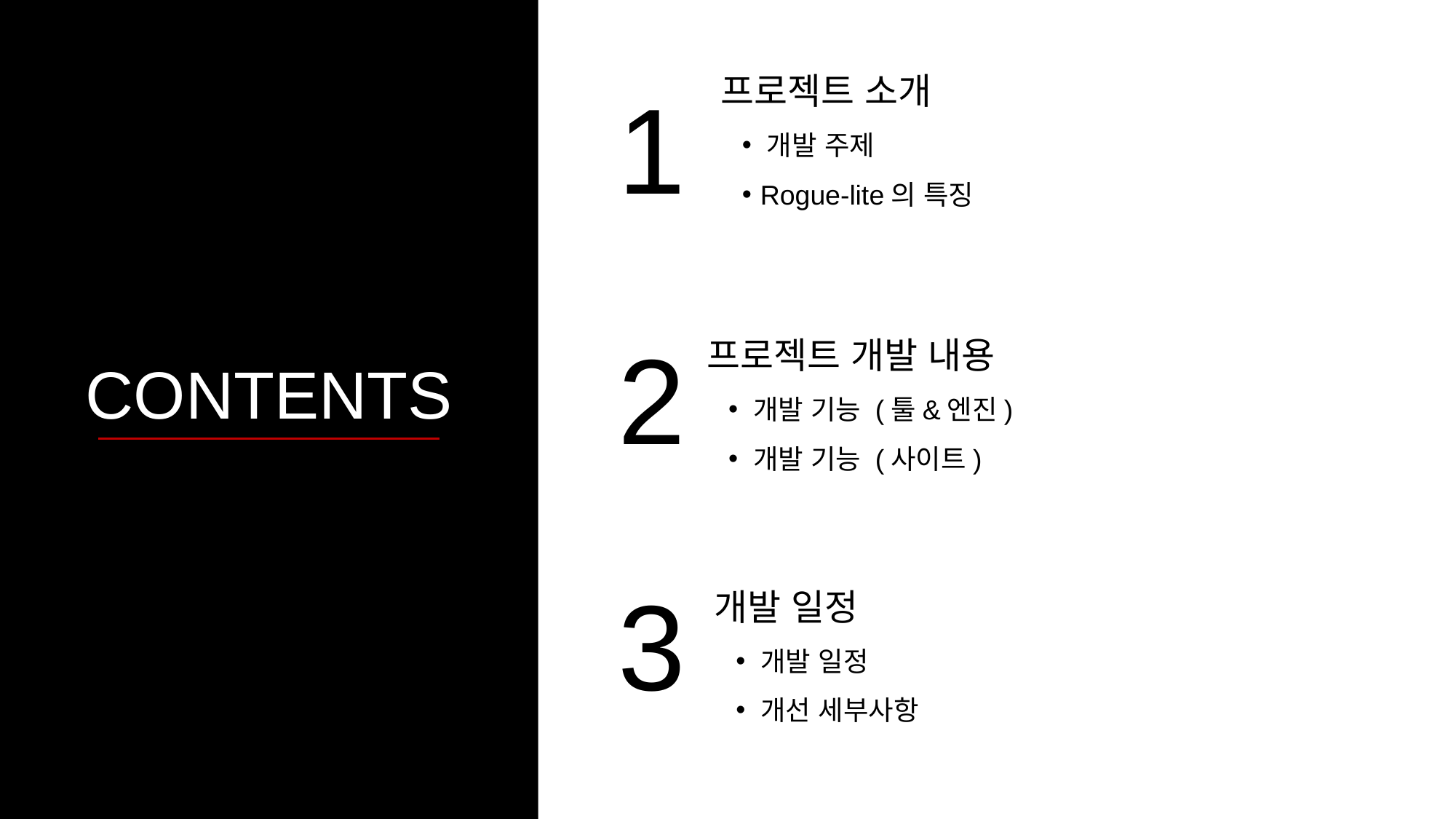

프로젝트 소개
 개발 주제
 Rogue-lite의 특징
1
프로젝트 개발 내용
 개발 기능 (툴&엔진)
 개발 기능 (사이트)
2
CONTENTS
개발 일정
 개발 일정
 개선 세부사항
3